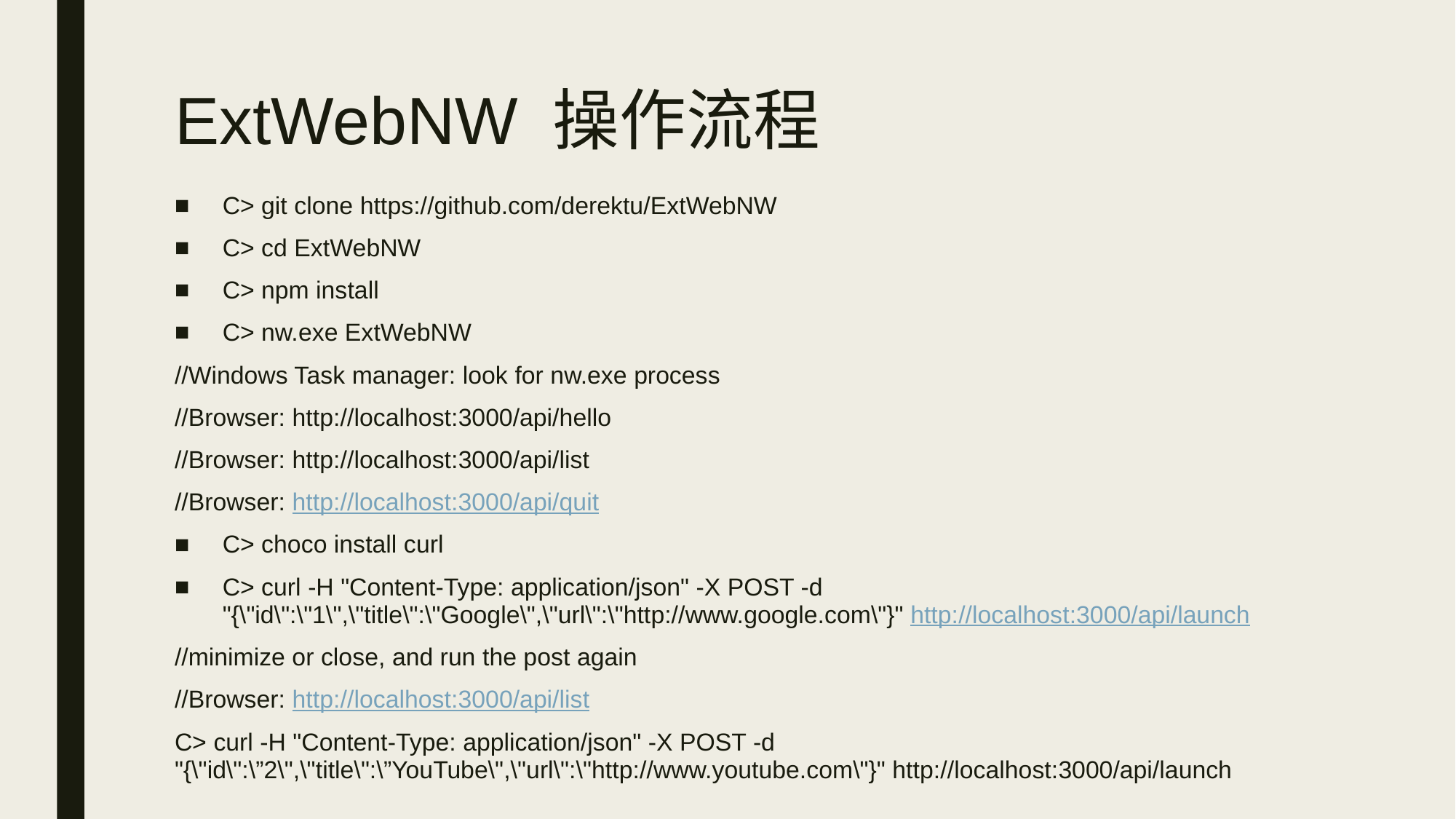

# ExtWebNW 操作流程
C> git clone https://github.com/derektu/ExtWebNW
C> cd ExtWebNW
C> npm install
C> nw.exe ExtWebNW
//Windows Task manager: look for nw.exe process
//Browser: http://localhost:3000/api/hello
//Browser: http://localhost:3000/api/list
//Browser: http://localhost:3000/api/quit
C> choco install curl
C> curl -H "Content-Type: application/json" -X POST -d "{\"id\":\"1\",\"title\":\"Google\",\"url\":\"http://www.google.com\"}" http://localhost:3000/api/launch
//minimize or close, and run the post again
//Browser: http://localhost:3000/api/list
C> curl -H "Content-Type: application/json" -X POST -d "{\"id\":\”2\",\"title\":\”YouTube\",\"url\":\"http://www.youtube.com\"}" http://localhost:3000/api/launch